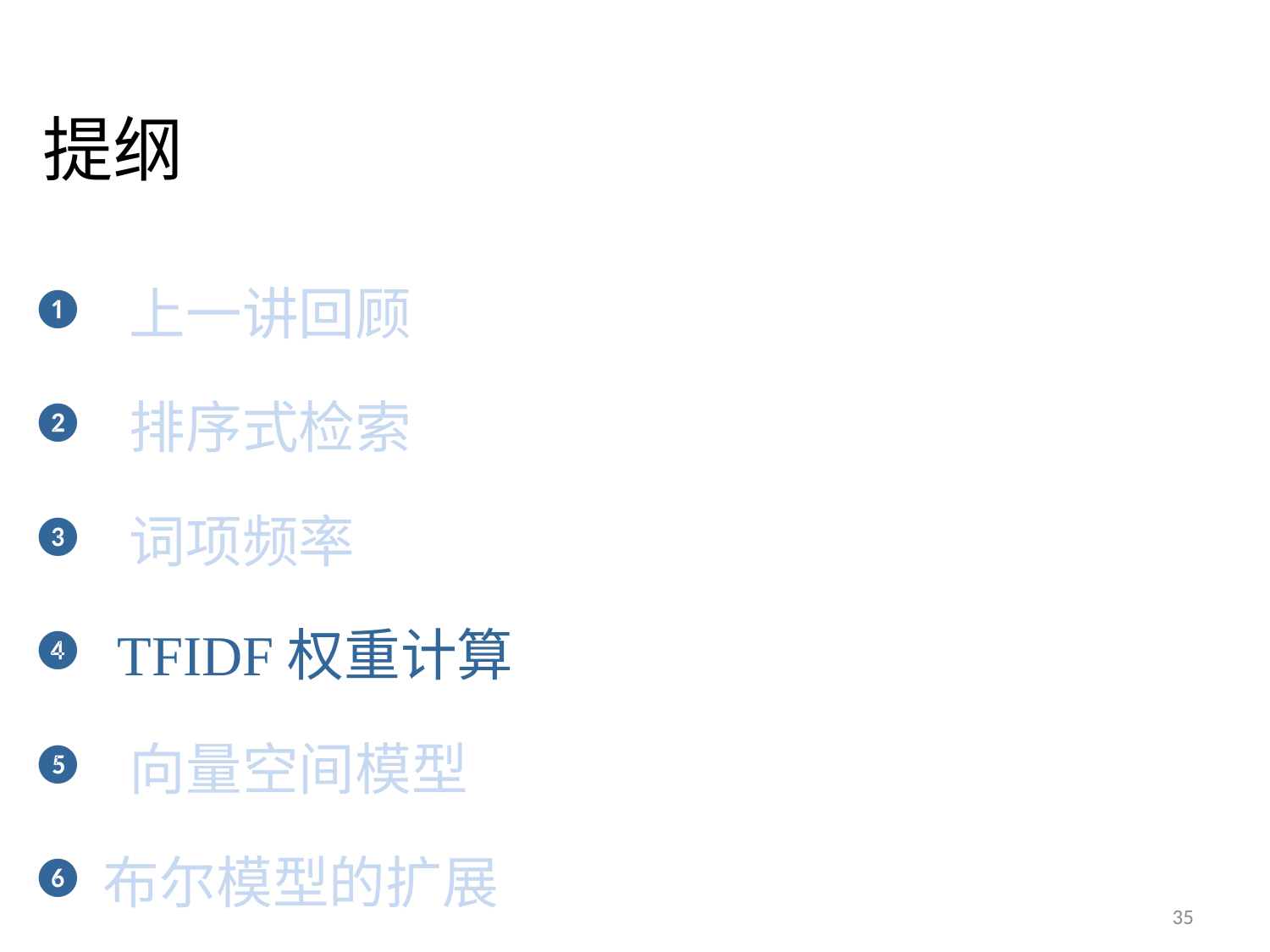

# 提纲
 上一讲回顾
 排序式检索
 词项频率
 TFIDF权重计算
 向量空间模型
布尔模型的扩展
35